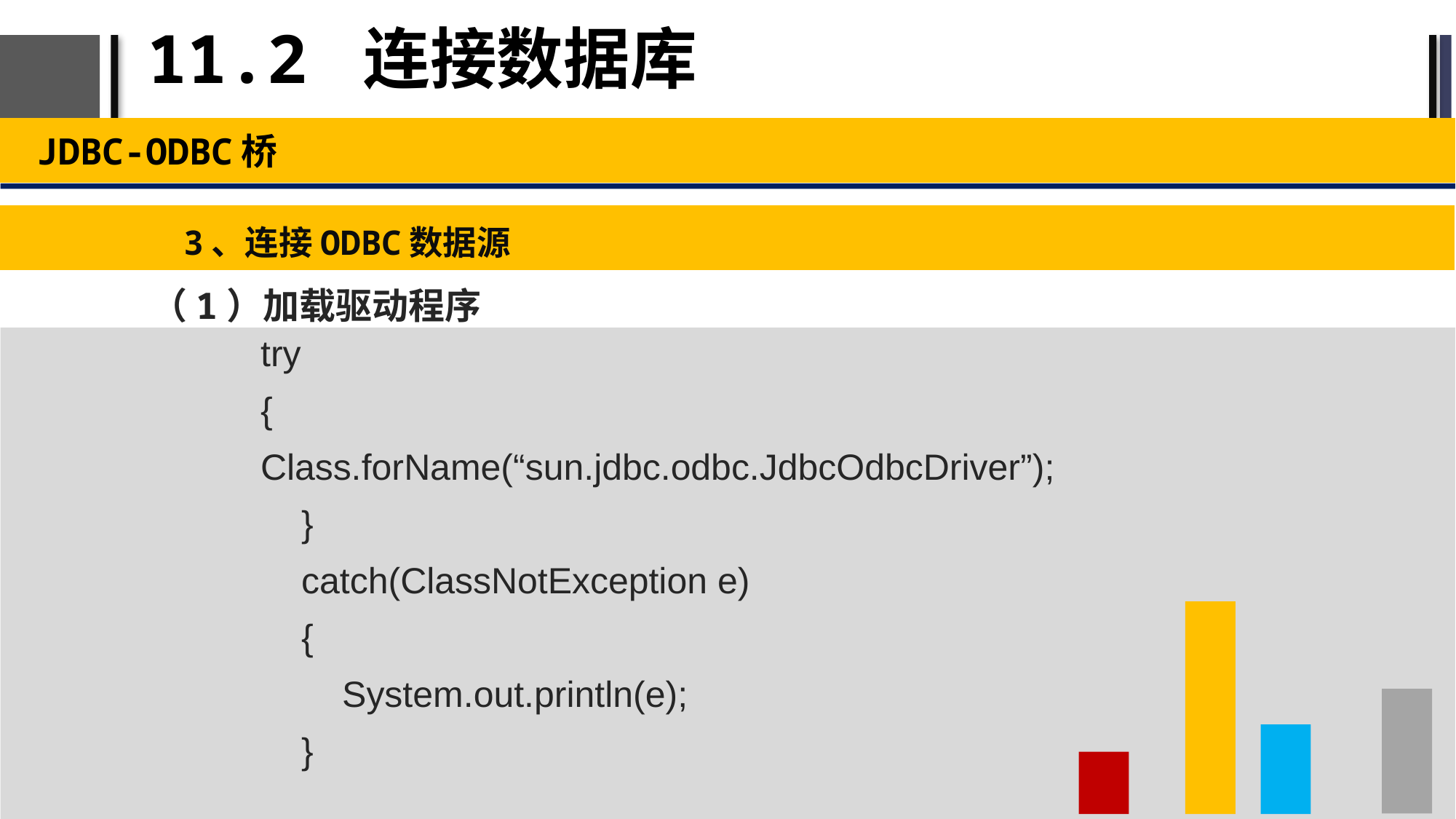

# 11.2 连接数据库

 JDBC-ODBC桥

3、连接ODBC数据源
（1）加载驱动程序
try
{
Class.forName(“sun.jdbc.odbc.JdbcOdbcDriver”);
    }
    catch(ClassNotException e)
    {
        System.out.println(e);
    }